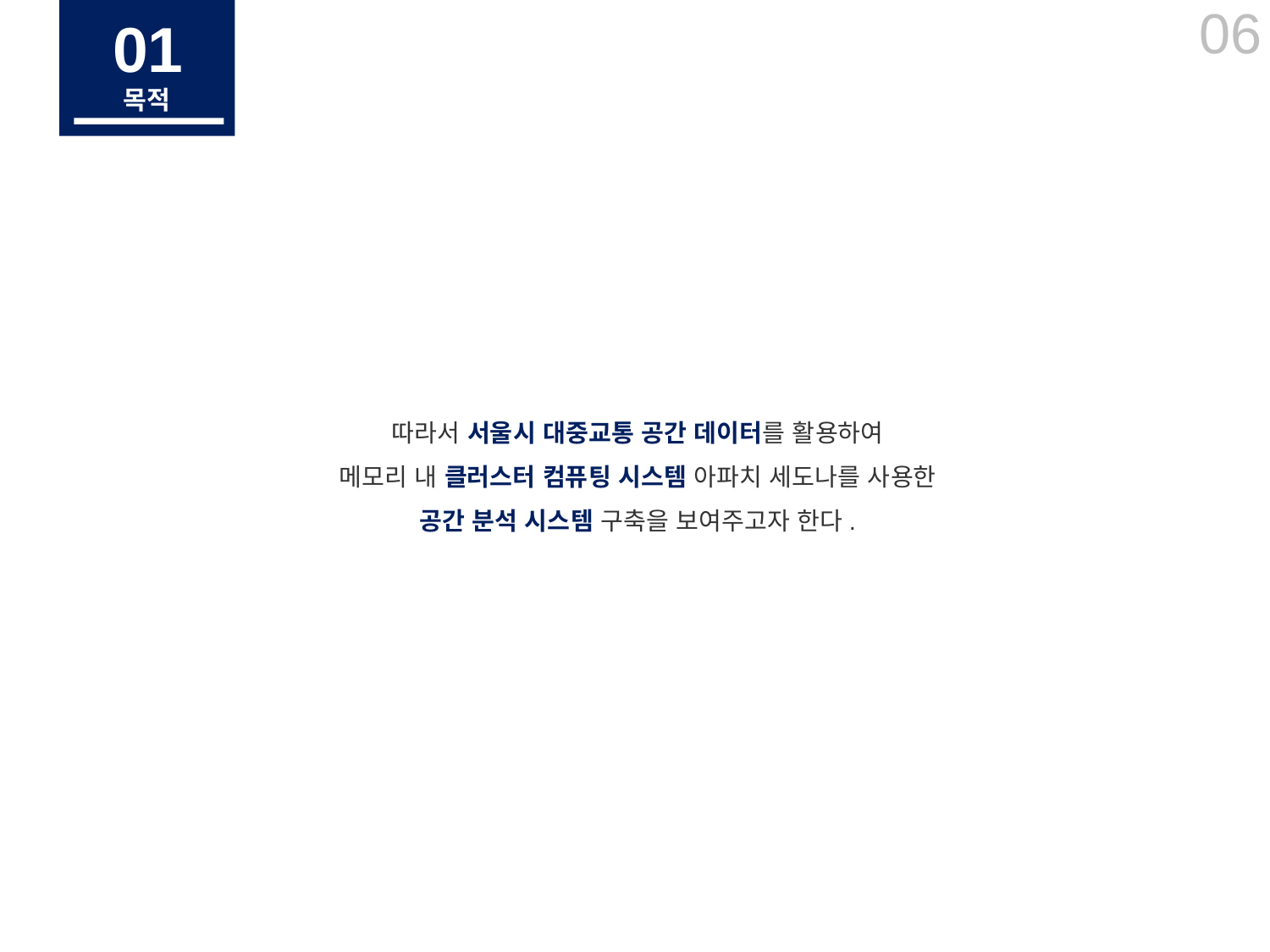

01
06
목적

따라서 서울시 대중교통 공간 데이터를 활용하여
메모리 내 클러스터 컴퓨팅 시스템 아파치 세도나를 사용한
공간 분석 시스템 구축을 보여주고자 한다.